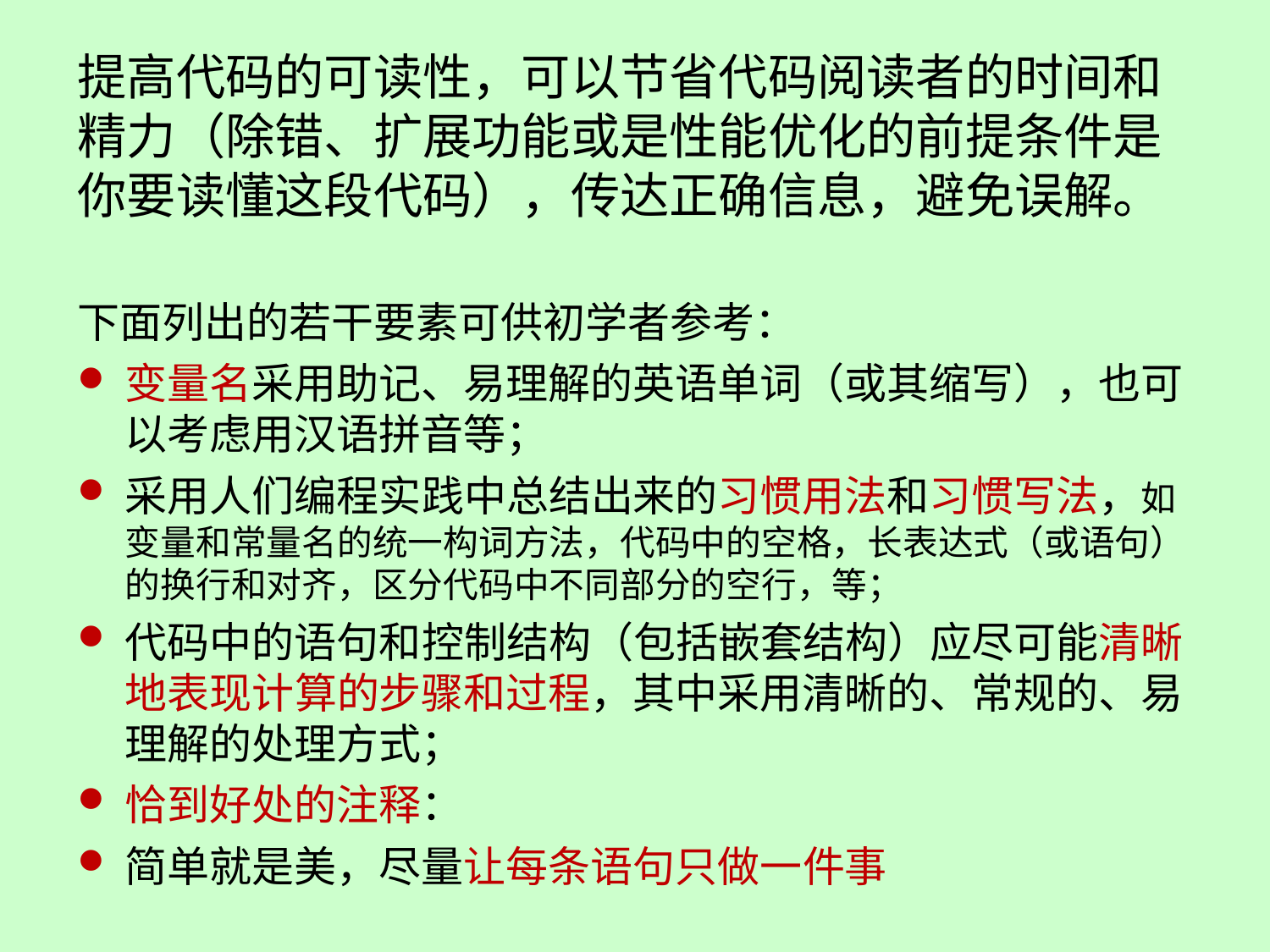

提高代码的可读性，可以节省代码阅读者的时间和精力（除错、扩展功能或是性能优化的前提条件是你要读懂这段代码），传达正确信息，避免误解。

下面列出的若干要素可供初学者参考：
变量名采用助记、易理解的英语单词（或其缩写），也可以考虑用汉语拼音等；
采用人们编程实践中总结出来的习惯用法和习惯写法，如变量和常量名的统一构词方法，代码中的空格，长表达式（或语句）的换行和对齐，区分代码中不同部分的空行，等；
代码中的语句和控制结构（包括嵌套结构）应尽可能清晰地表现计算的步骤和过程，其中采用清晰的、常规的、易理解的处理方式；
恰到好处的注释：
简单就是美，尽量让每条语句只做一件事
94